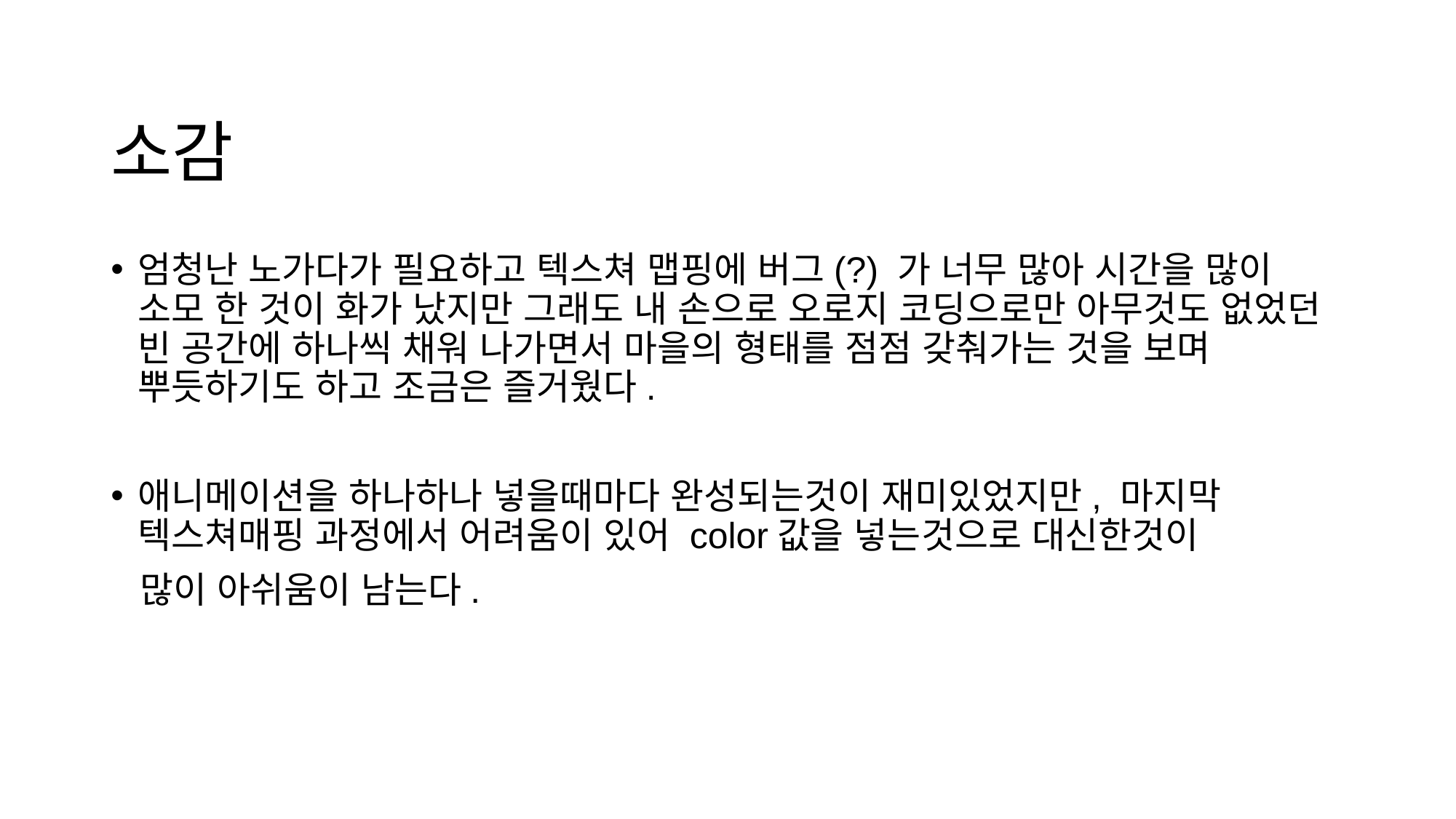

# 소감
엄청난 노가다가 필요하고 텍스쳐 맵핑에 버그(?) 가 너무 많아 시간을 많이 소모 한 것이 화가 났지만 그래도 내 손으로 오로지 코딩으로만 아무것도 없었던 빈 공간에 하나씩 채워 나가면서 마을의 형태를 점점 갖춰가는 것을 보며 뿌듯하기도 하고 조금은 즐거웠다.

애니메이션을 하나하나 넣을때마다 완성되는것이 재미있었지만, 마지막 텍스쳐매핑 과정에서 어려움이 있어 color값을 넣는것으로 대신한것이
  많이 아쉬움이 남는다.